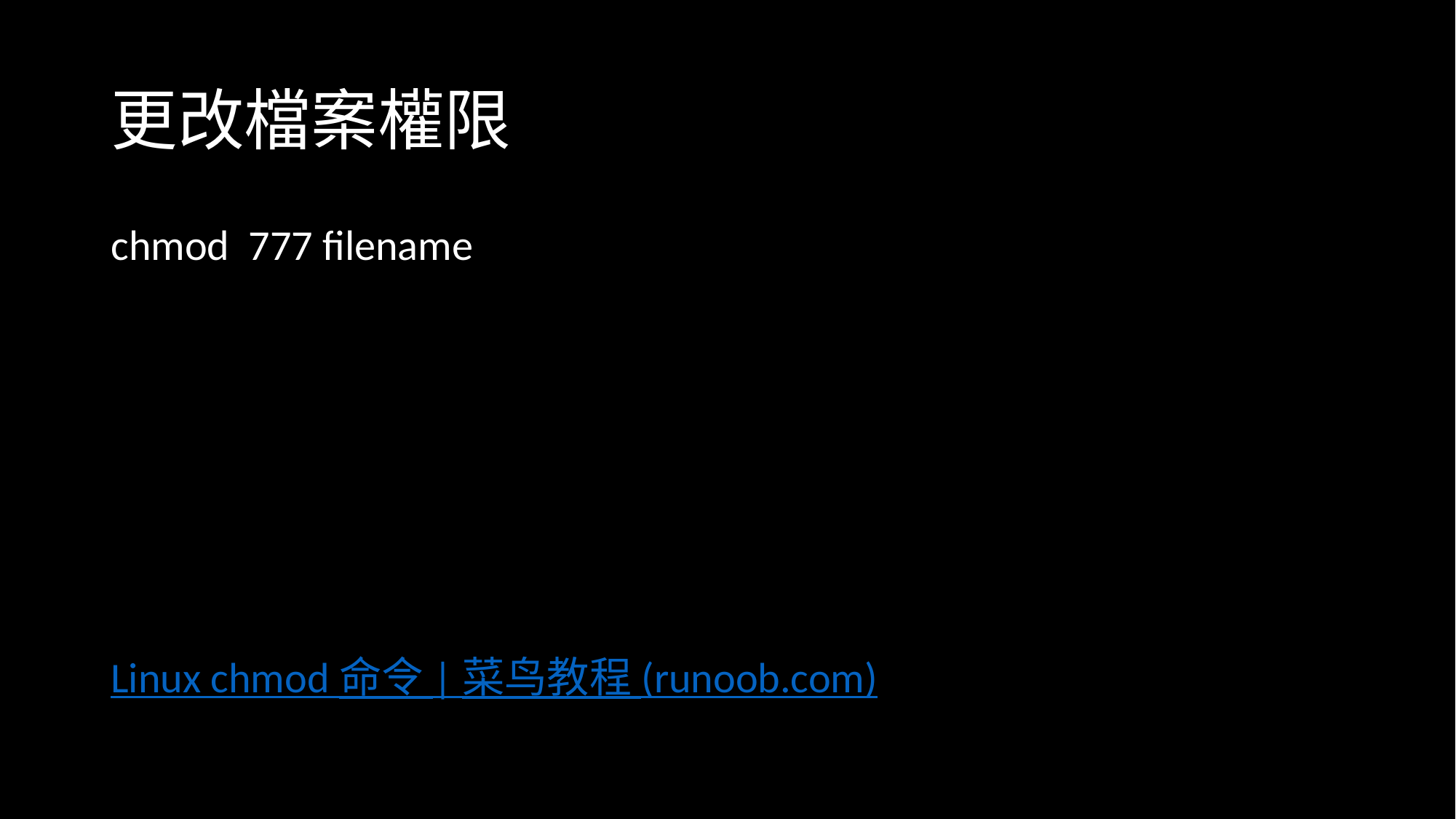

# 更改檔案權限
chmod  777 filename

Linux chmod 命令 | 菜鸟教程 (runoob.com)